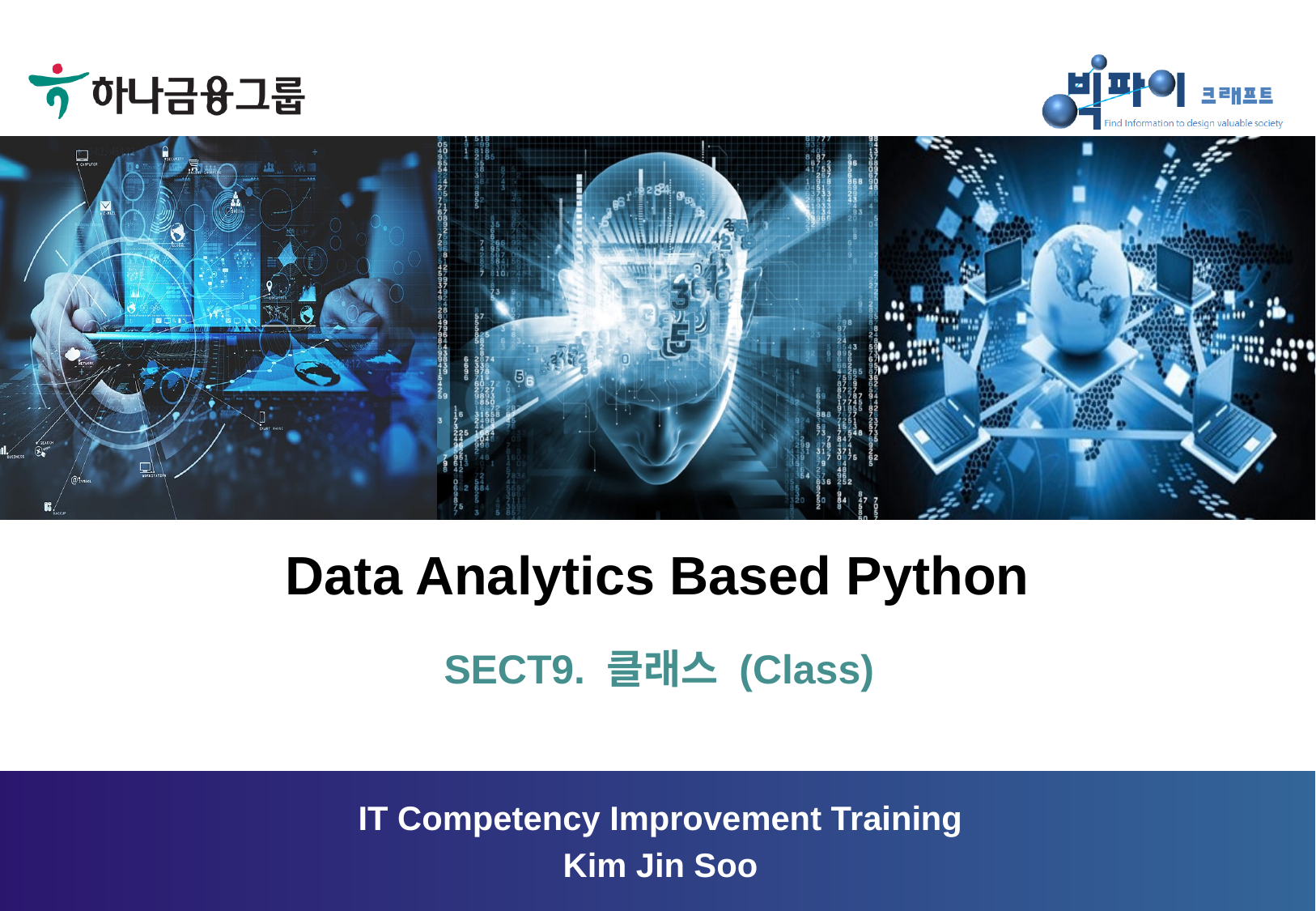

# Data Analytics Based Python
SECT9. 클래스 (Class)

IT Competency Improvement Training
Kim Jin Soo